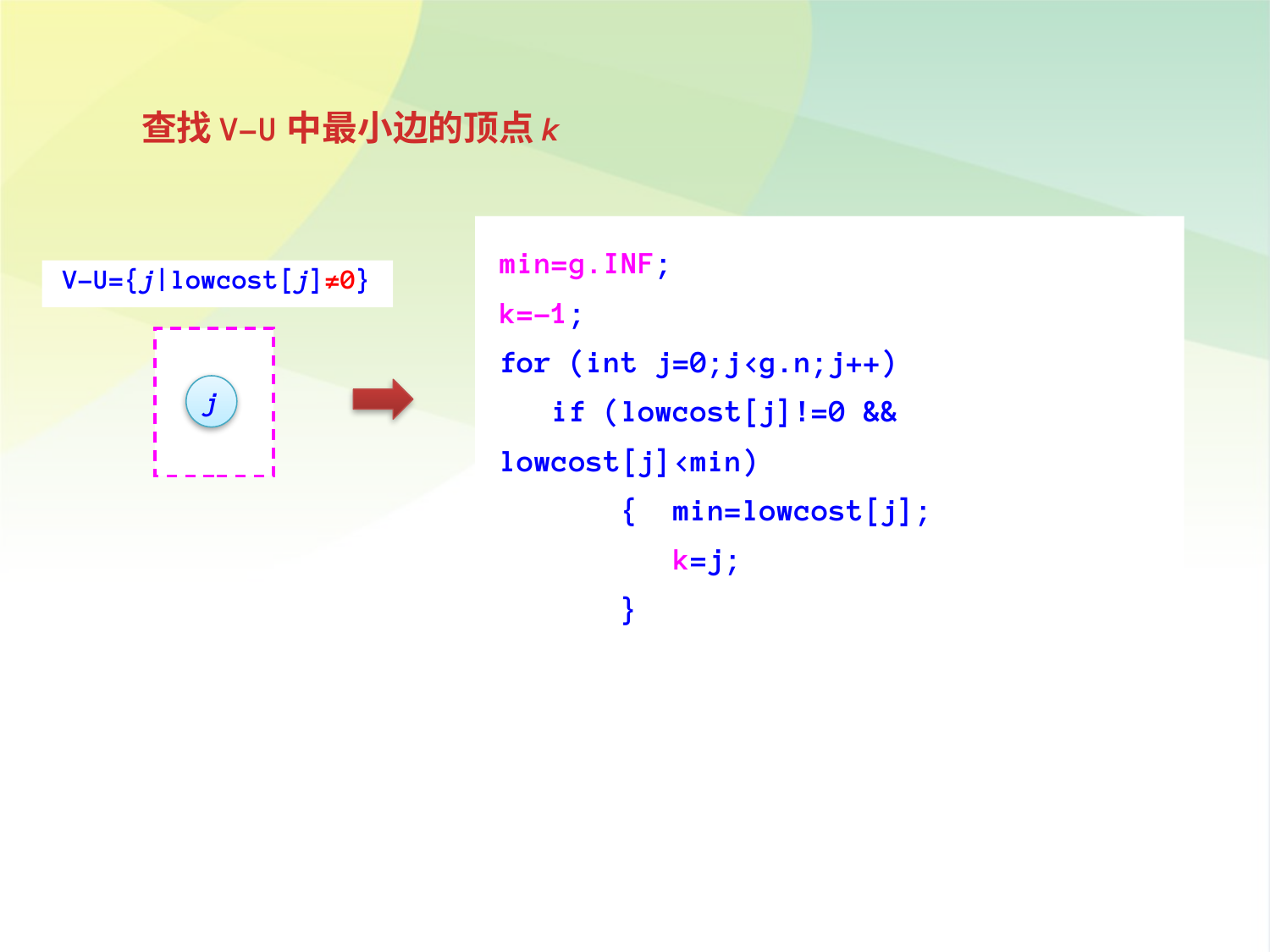

查找V-U中最小边的顶点k
min=g.INF;
k=-1;
for (int j=0;j<g.n;j++)
   if (lowcost[j]!=0 && lowcost[j]<min)
       {  min=lowcost[j];
          k=j;
       }
V-U={j|lowcost[j]≠0}

j